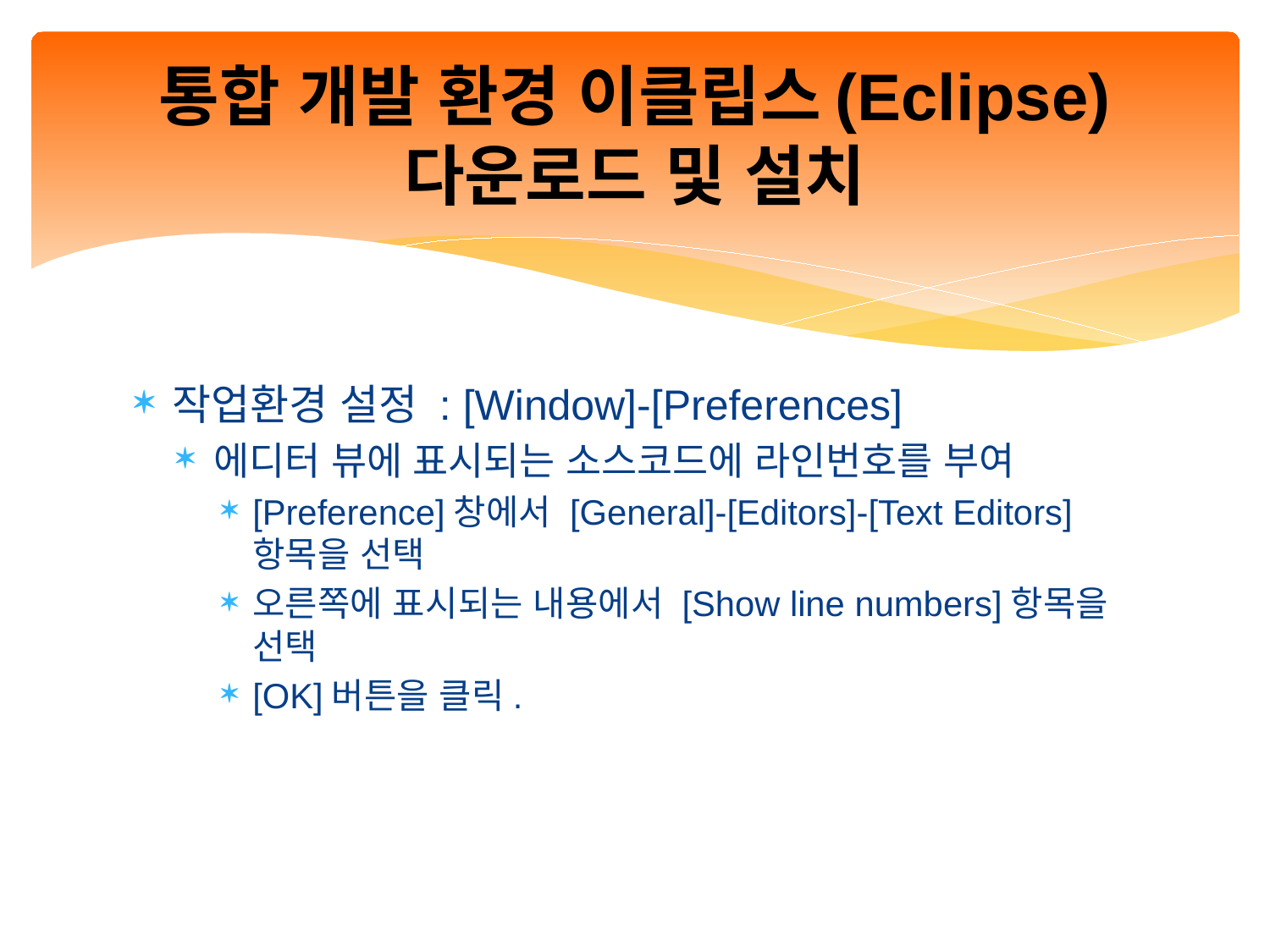

# 통합 개발 환경 이클립스(Eclipse) 다운로드 및 설치
작업환경 설정 : [Window]-[Preferences]
에디터 뷰에 표시되는 소스코드에 라인번호를 부여
[Preference]창에서 [General]-[Editors]-[Text Editors]항목을 선택
오른쪽에 표시되는 내용에서 [Show line numbers]항목을 선택
[OK]버튼을 클릭.